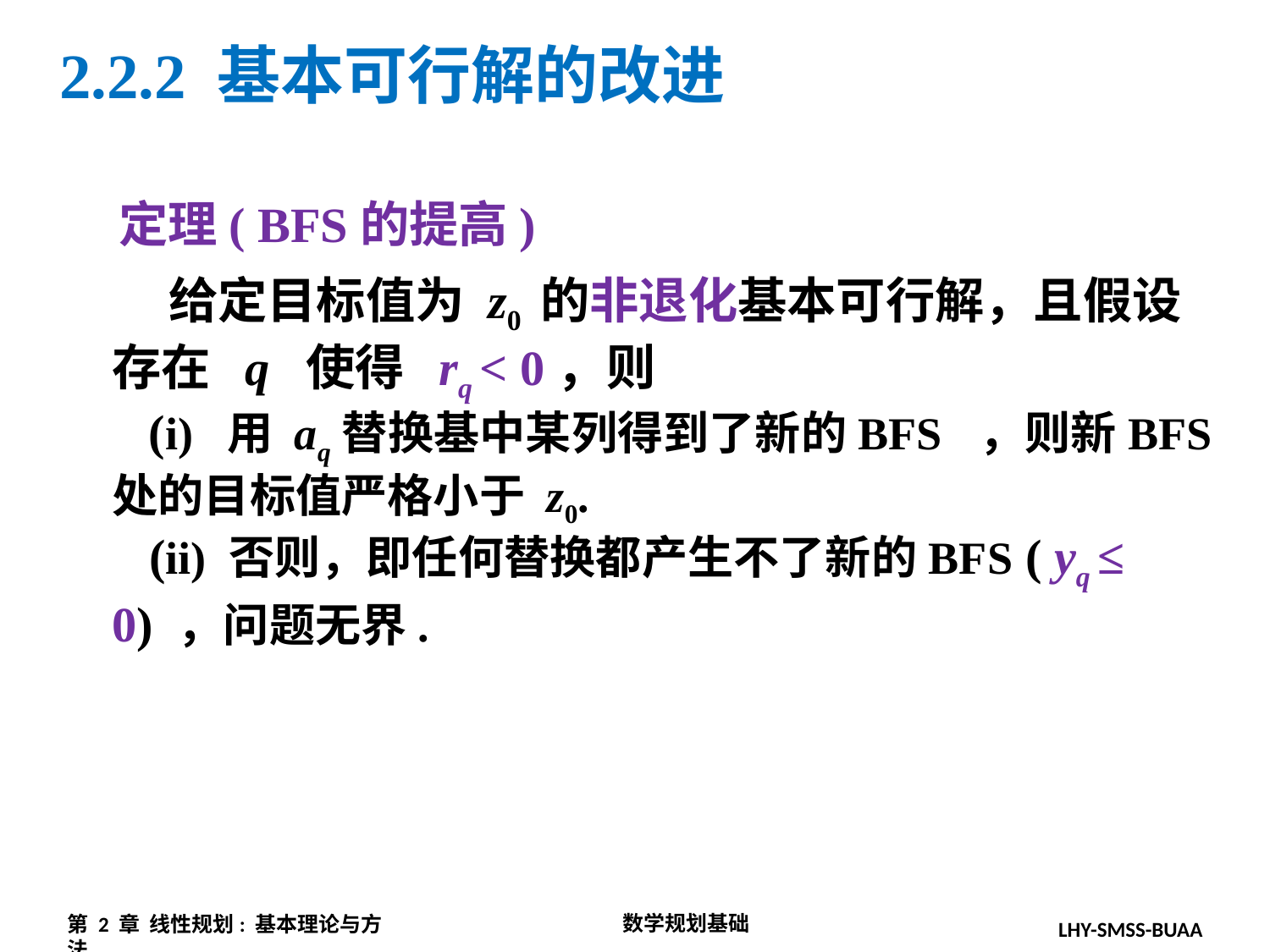

2.2.2 基本可行解的改进
定理( BFS的提高)
    给定目标值为 z0 的非退化基本可行解，且假设存在  q  使得  rq < 0，则
   (i)  用 aq替换基中某列得到了新的BFS  ，则新BFS处的目标值严格小于 z0.
   (ii) 否则，即任何替换都产生不了新的BFS ( yq ≤ 0) ，问题无界.